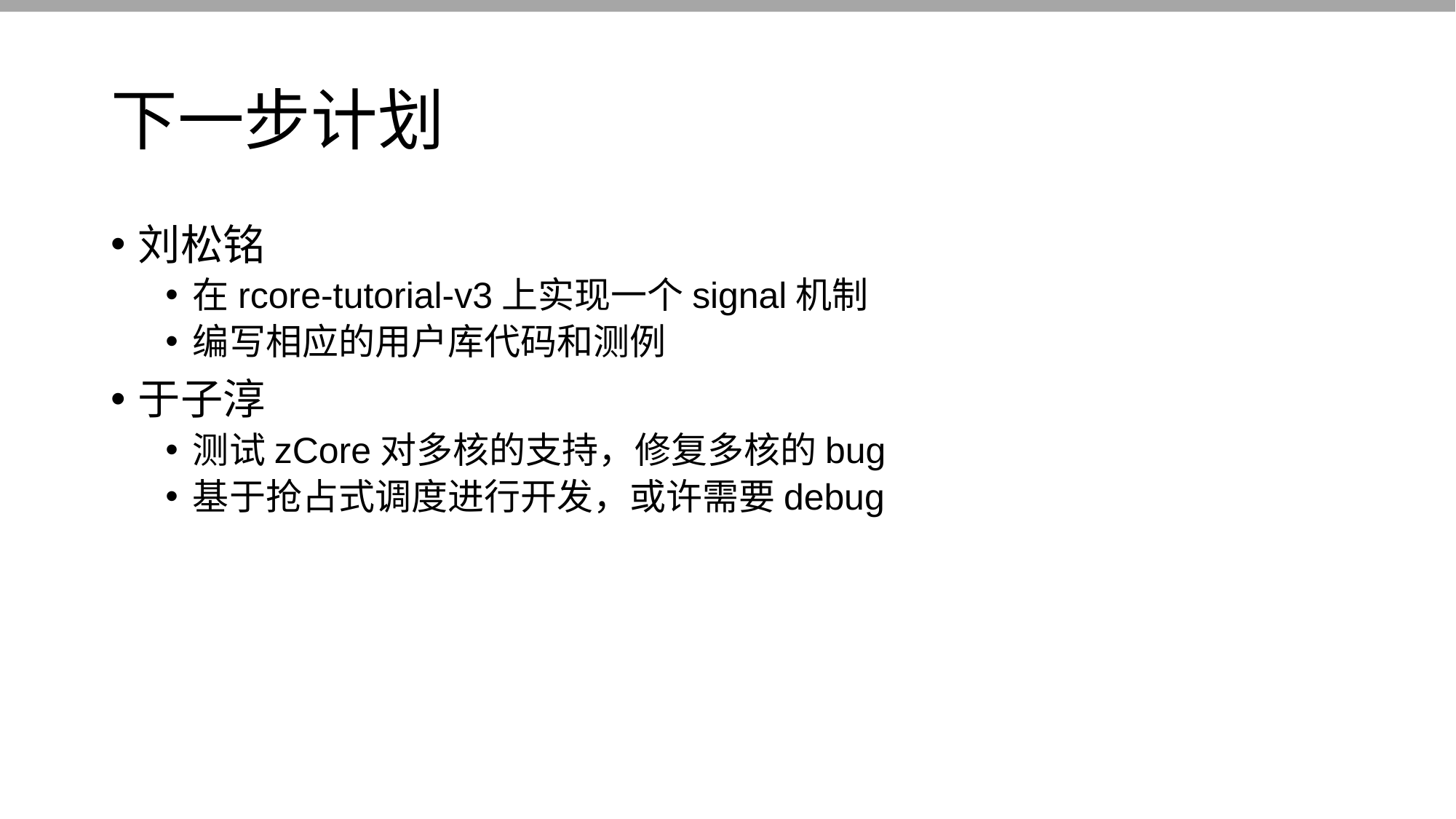

# 下一步计划
刘松铭
在rcore-tutorial-v3上实现一个signal机制
编写相应的用户库代码和测例
于子淳
测试zCore对多核的支持，修复多核的bug
基于抢占式调度进行开发，或许需要debug
4